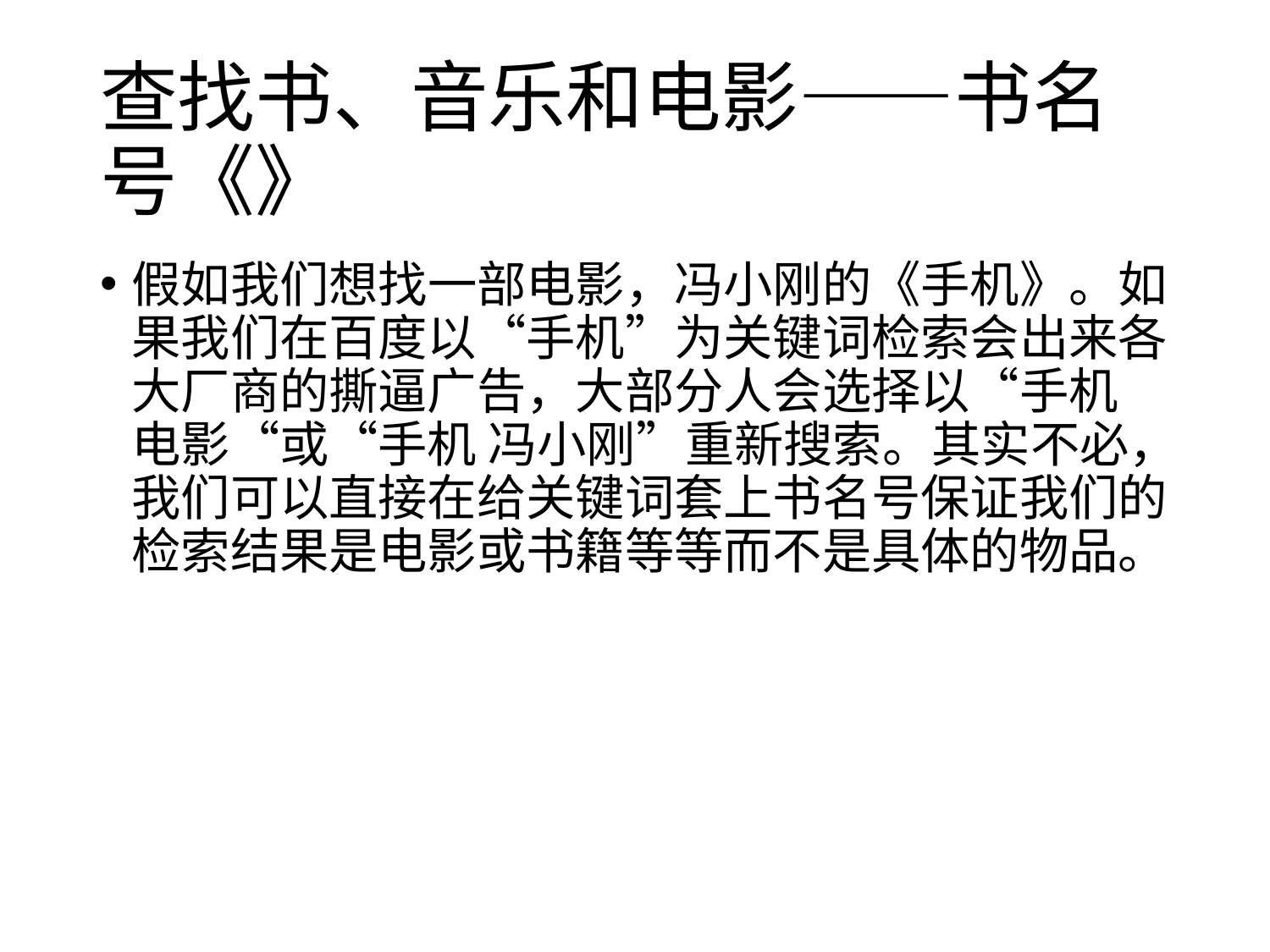

# 查找书、音乐和电影——书名号《》
假如我们想找一部电影，冯小刚的《手机》。如果我们在百度以“手机”为关键词检索会出来各大厂商的撕逼广告，大部分人会选择以“手机 电影“或“手机 冯小刚”重新搜索。其实不必，我们可以直接在给关键词套上书名号保证我们的检索结果是电影或书籍等等而不是具体的物品。